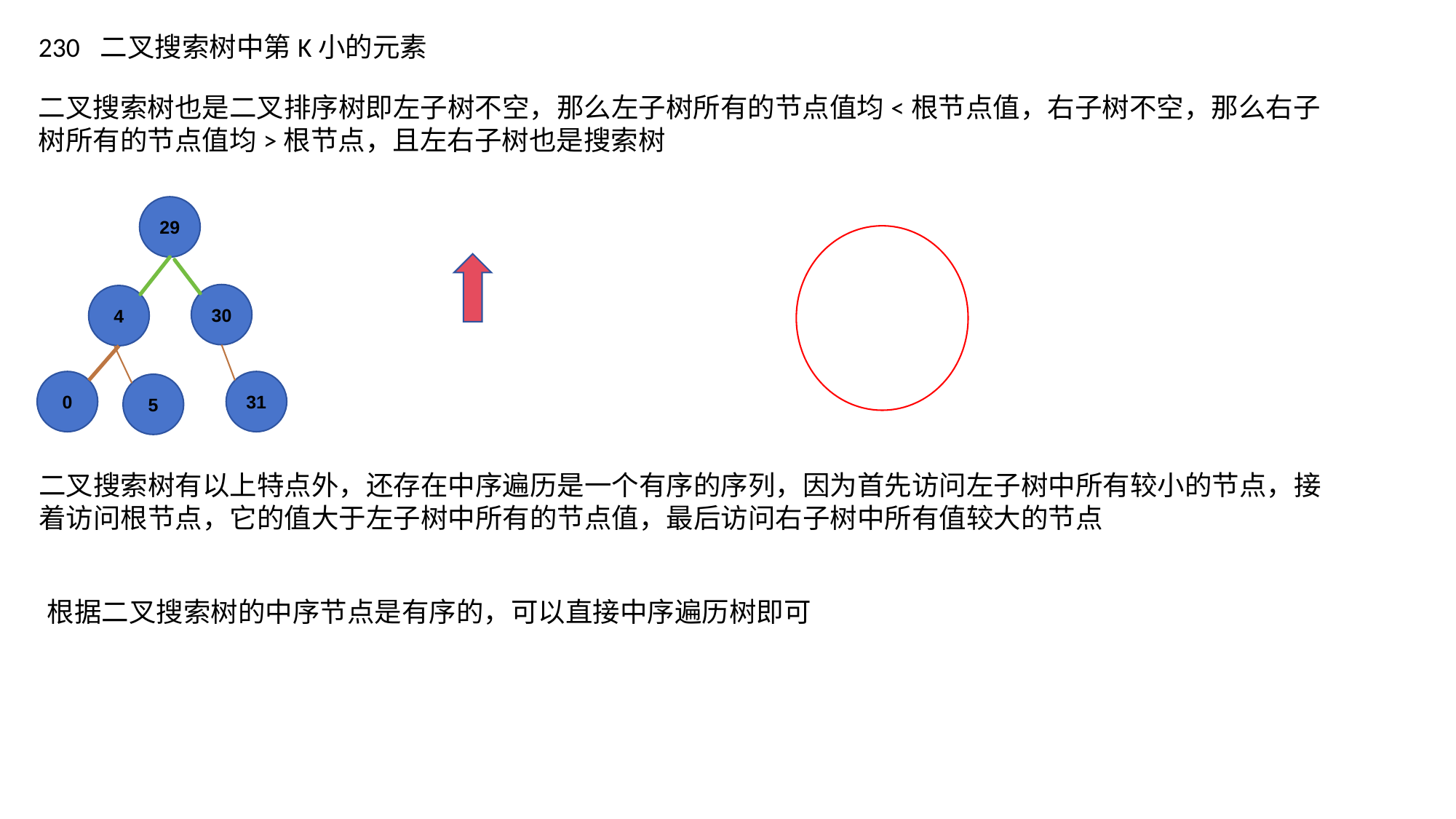

230 二叉搜索树中第K小的元素
二叉搜索树也是二叉排序树即左子树不空，那么左子树所有的节点值均<根节点值，右子树不空，那么右子树所有的节点值均>根节点，且左右子树也是搜索树
29

30
4
0
31
5
二叉搜索树有以上特点外，还存在中序遍历是一个有序的序列，因为首先访问左子树中所有较小的节点，接着访问根节点，它的值大于左子树中所有的节点值，最后访问右子树中所有值较大的节点
根据二叉搜索树的中序节点是有序的，可以直接中序遍历树即可